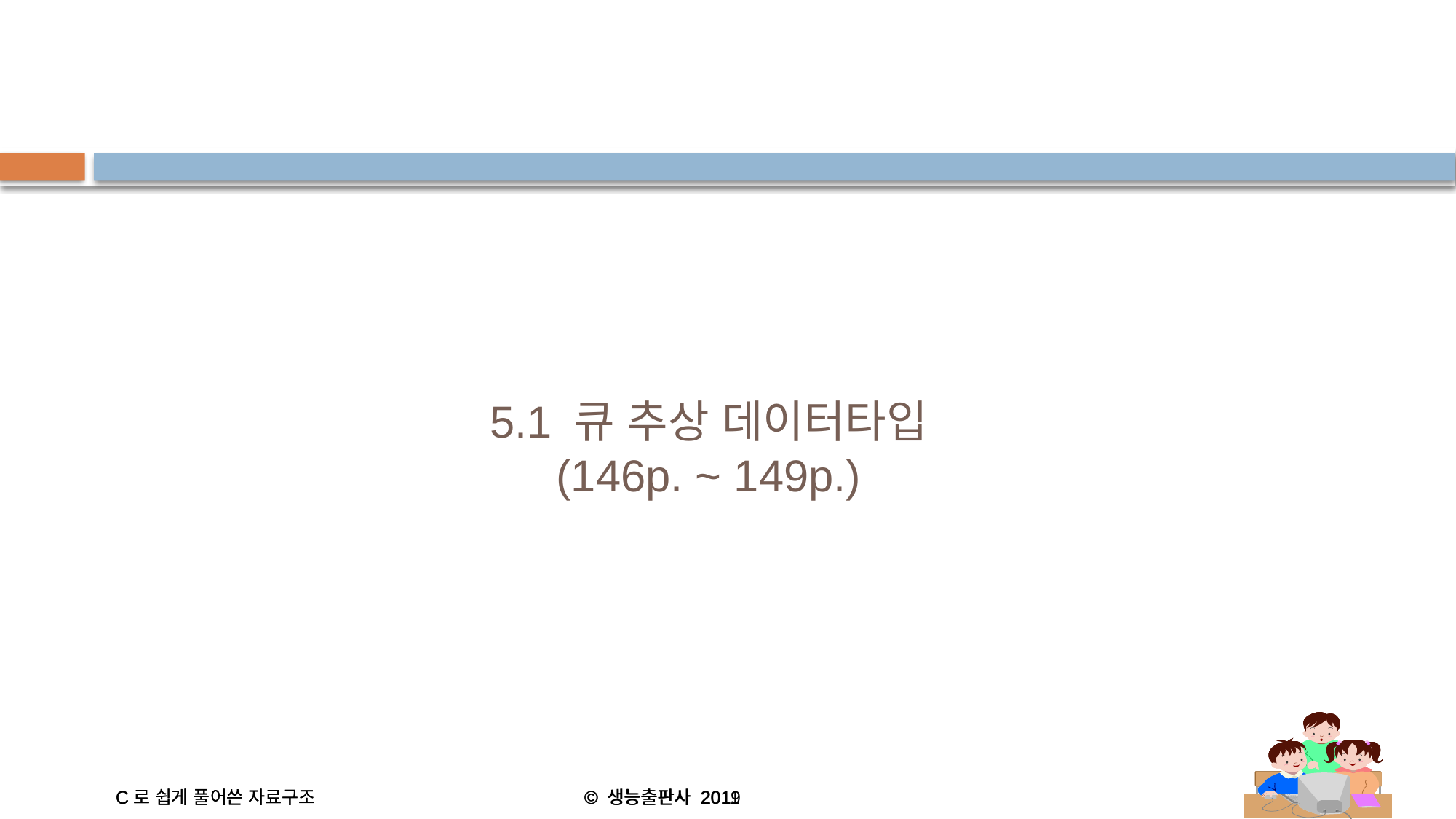

2
5.1 큐 추상 데이터타입
(146p. ~ 149p.)